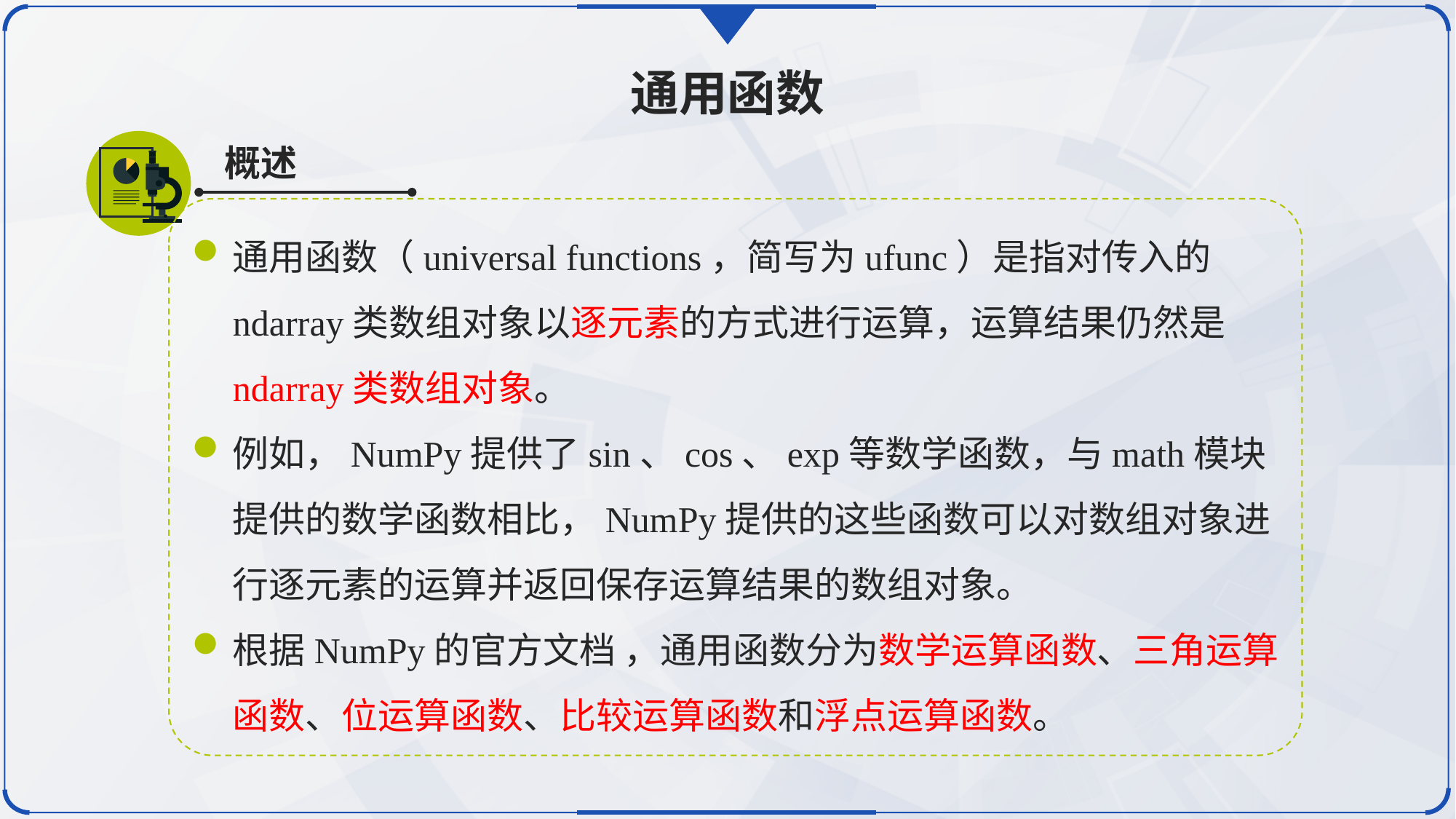

通用函数

概述

通用函数（universal functions，简写为ufunc）是指对传入的ndarray类数组对象以逐元素的方式进行运算，运算结果仍然是ndarray类数组对象。
例如，NumPy提供了sin、cos、exp等数学函数，与math模块提供的数学函数相比，NumPy提供的这些函数可以对数组对象进行逐元素的运算并返回保存运算结果的数组对象。
根据NumPy的官方文档 ，通用函数分为数学运算函数、三角运算函数、位运算函数、比较运算函数和浮点运算函数。